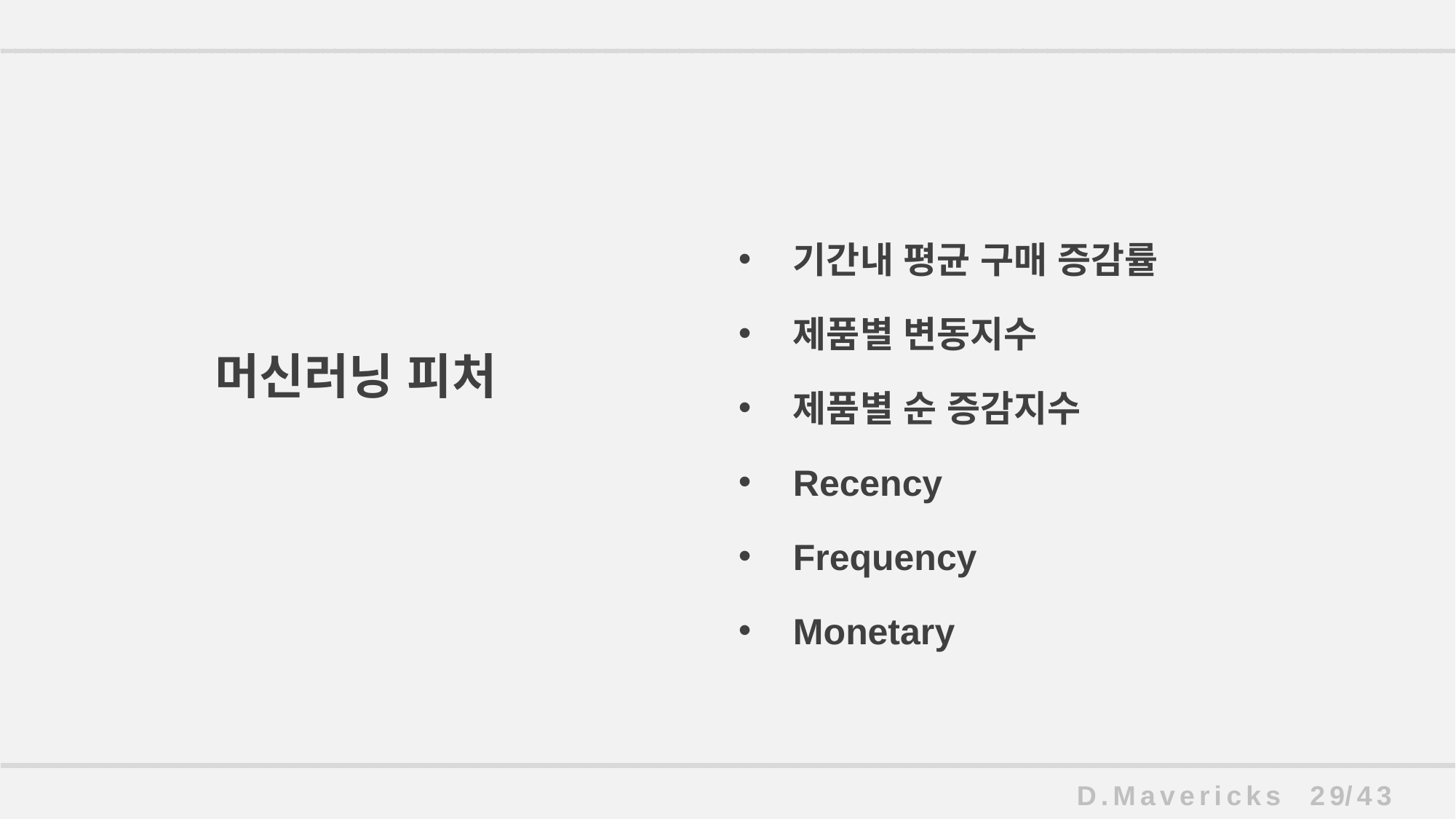

기간내 평균 구매 증감률
제품별 변동지수
제품별 순 증감지수
Recency
Frequency
Monetary
머신러닝 피처

D.Mavericks  29/43